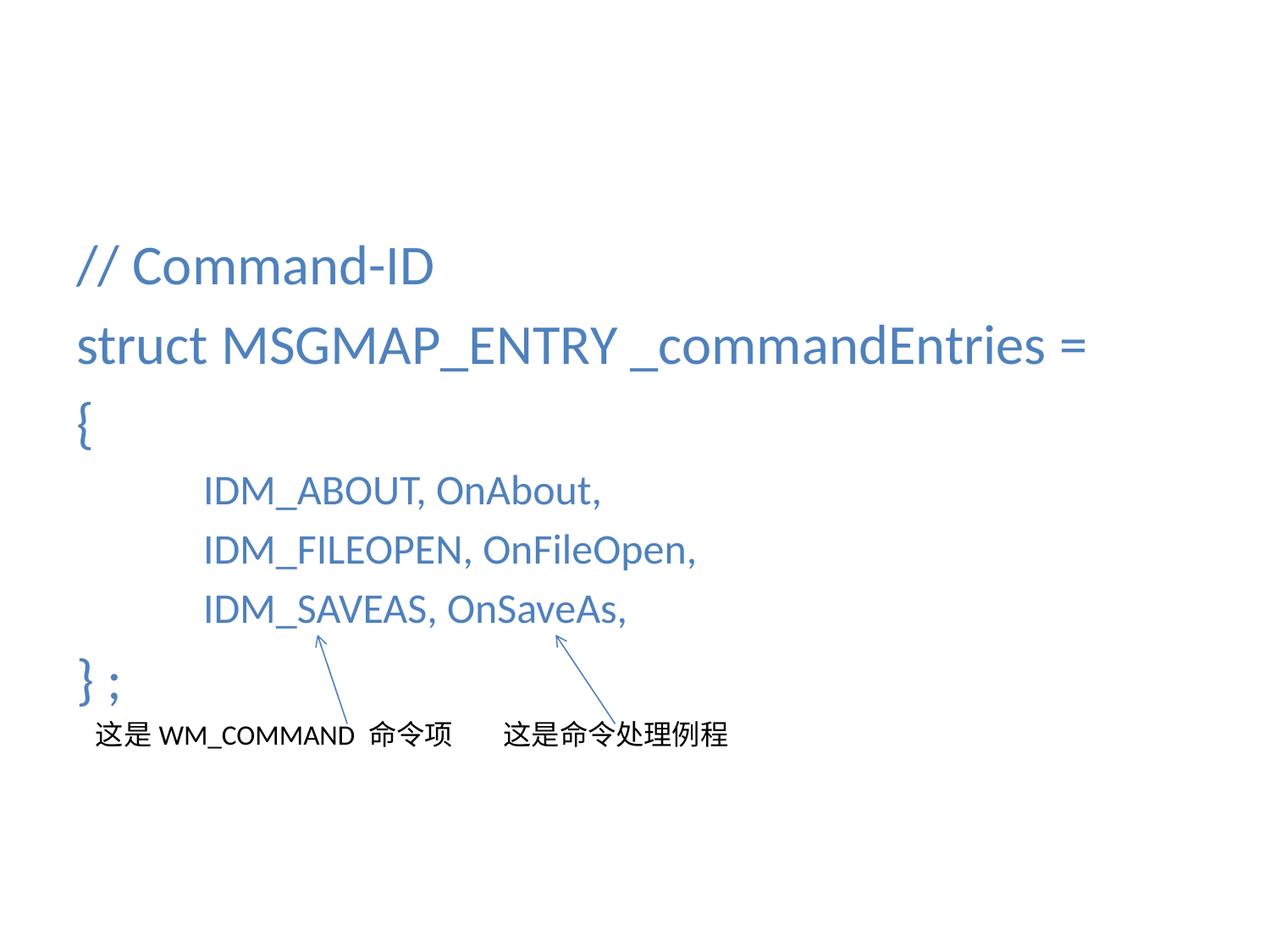

// Command-ID
struct MSGMAP_ENTRY _commandEntries =
{
IDM_ABOUT, OnAbout,
IDM_FILEOPEN, OnFileOpen,
IDM_SAVEAS, OnSaveAs,
} ;
  这是WM_COMMAND 命令项        这是命令处理例程